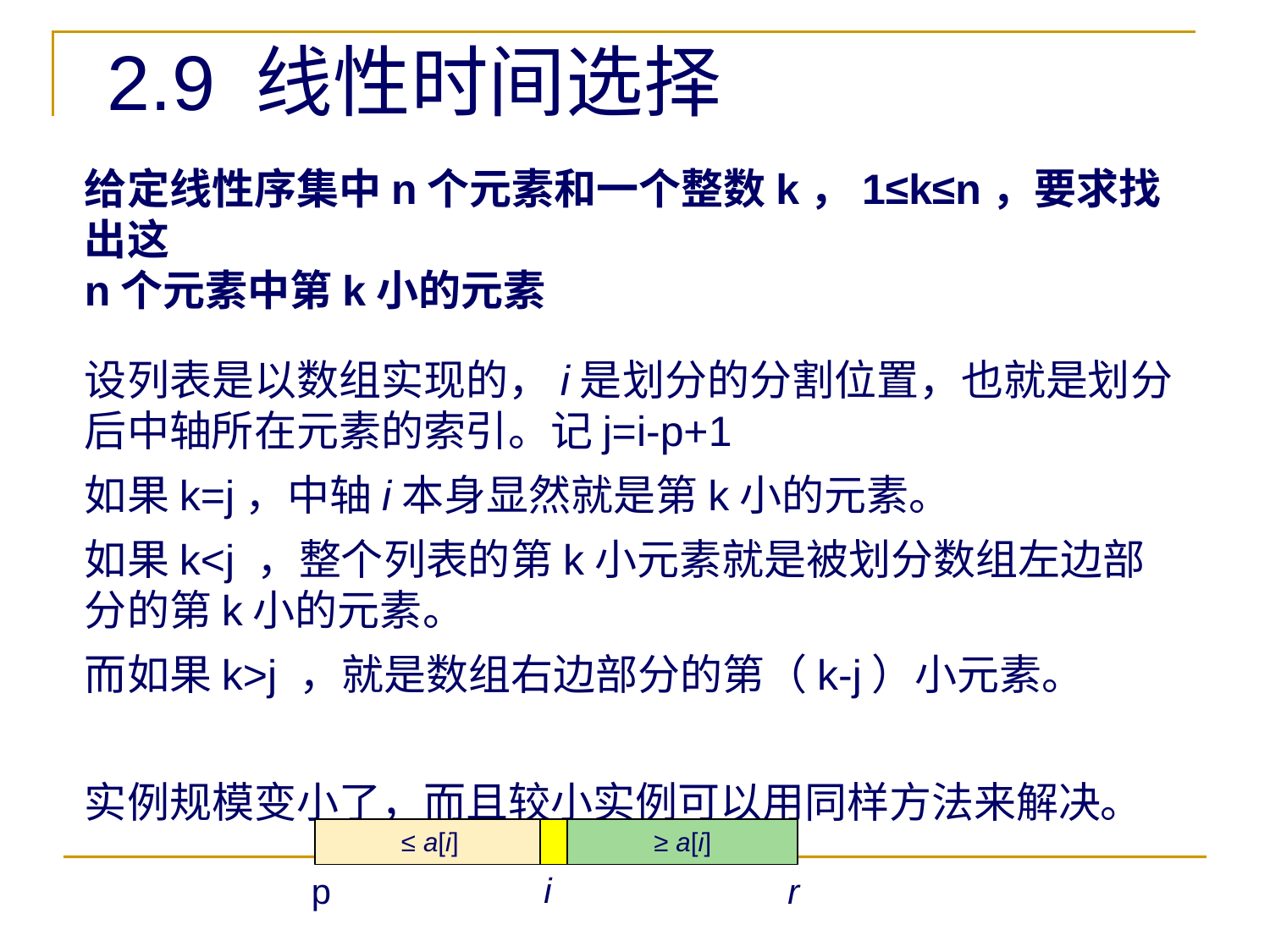

2.9 线性时间选择
给定线性序集中n个元素和一个整数k，1≤k≤n，要求找出这
n个元素中第k小的元素
设列表是以数组实现的，i是划分的分割位置，也就是划分后中轴所在元素的索引。记j=i-p+1
如果k=j，中轴i本身显然就是第k小的元素。
如果k<j ，整个列表的第k小元素就是被划分数组左边部分的第k小的元素。
而如果k>j ，就是数组右边部分的第（k-j）小元素。

实例规模变小了，而且较小实例可以用同样方法来解决。
≤ a[i]

≥ a[i]
i
r
p